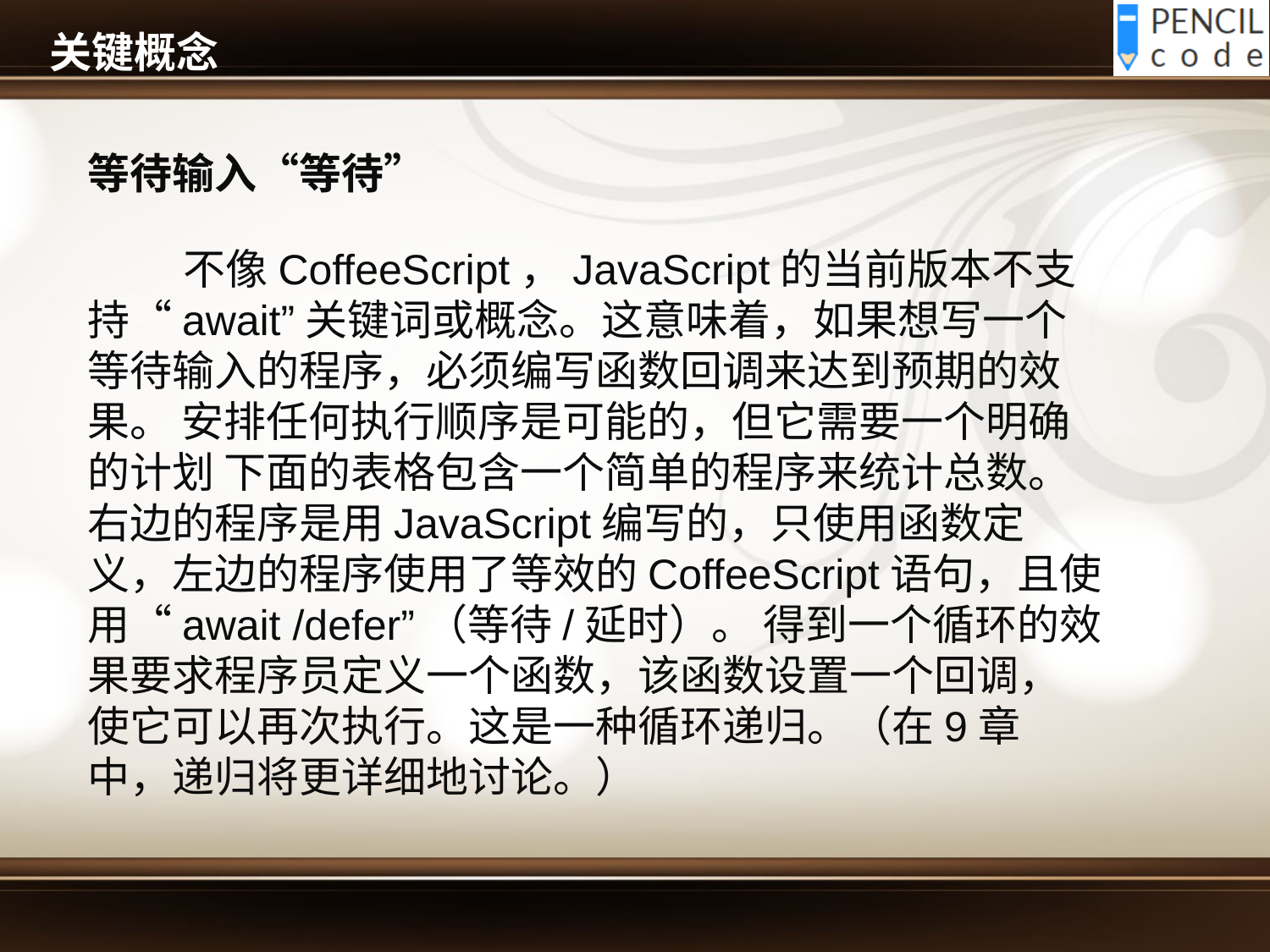

# 关键概念
等待输入“等待”
         不像CoffeeScript，JavaScript的当前版本不支持“await”关键词或概念。这意味着，如果想写一个等待输入的程序，必须编写函数回调来达到预期的效果。 安排任何执行顺序是可能的，但它需要一个明确的计划 下面的表格包含一个简单的程序来统计总数。右边的程序是用JavaScript编写的，只使用函数定义，左边的程序使用了等效的CoffeeScript语句，且使用“await /defer”（等待/延时）。 得到一个循环的效果要求程序员定义一个函数，该函数设置一个回调，使它可以再次执行。这是一种循环递归。（在9章中，递归将更详细地讨论。）